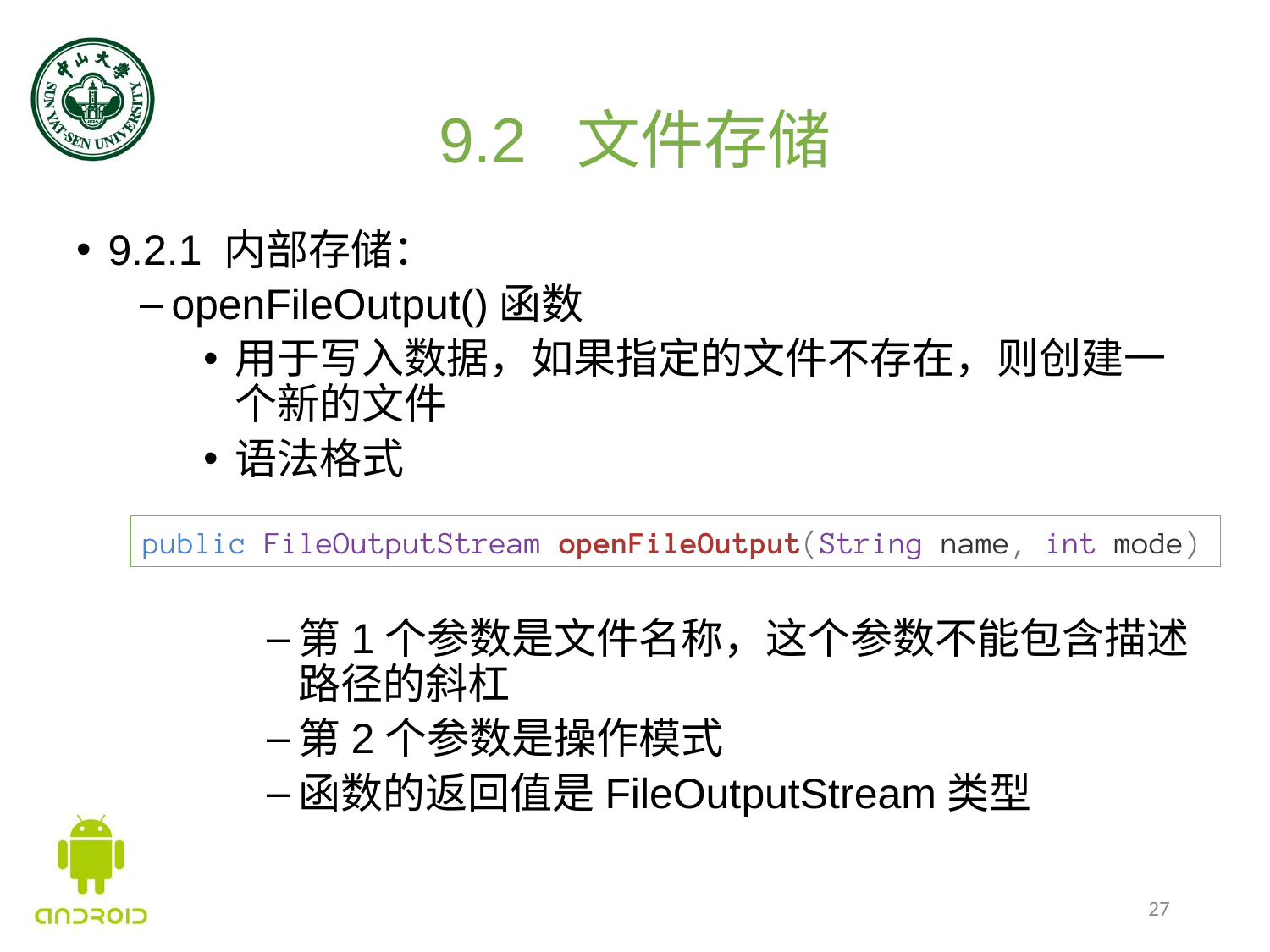

# 9.2  文件存储
9.2.1 内部存储：
openFileOutput()函数
用于写入数据，如果指定的文件不存在，则创建一个新的文件
语法格式

第1个参数是文件名称，这个参数不能包含描述路径的斜杠
第2个参数是操作模式
函数的返回值是FileOutputStream类型

public FileOutputStream openFileOutput(String name, int mode)
27